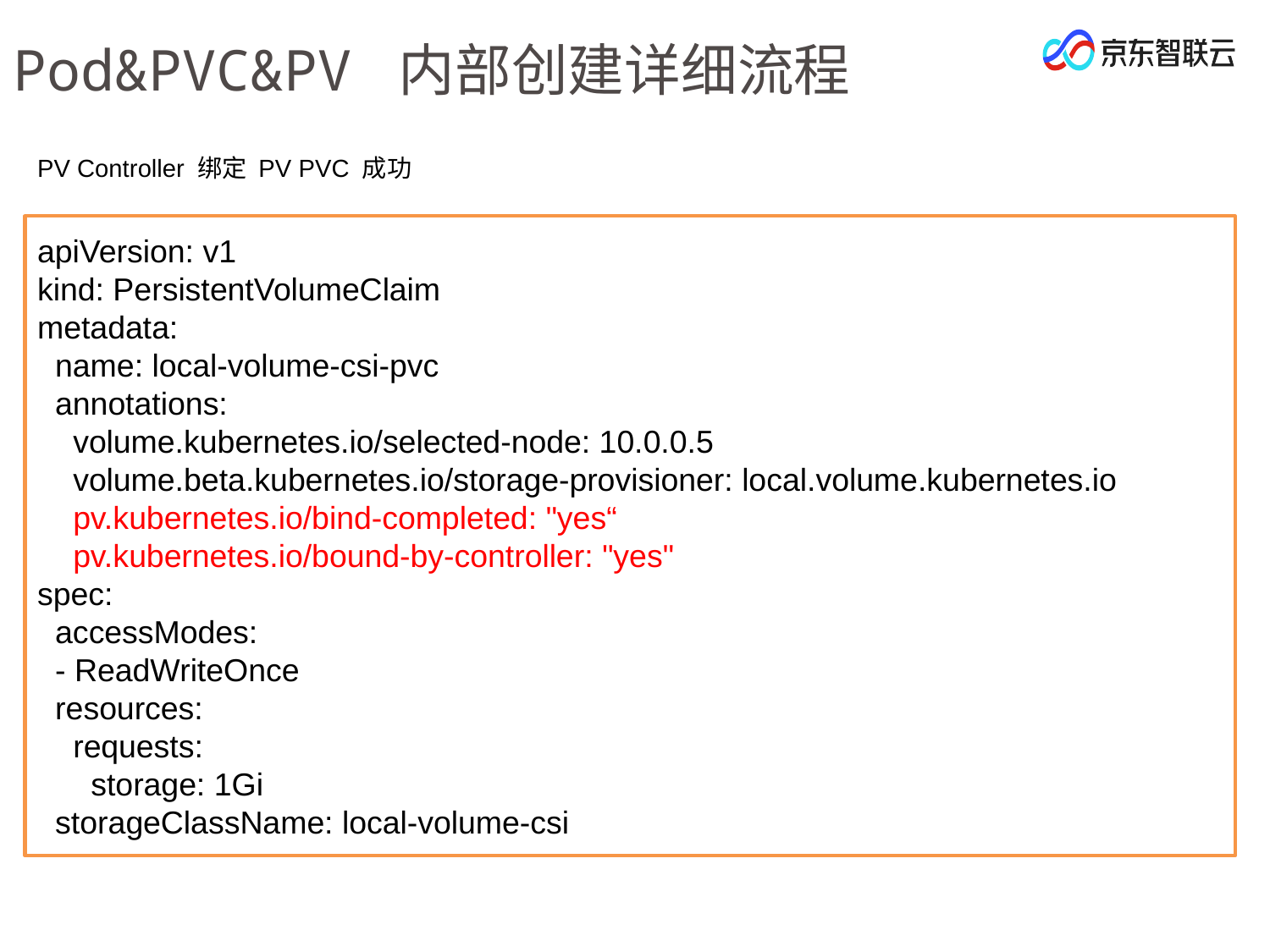

Pod&PVC&PV 内部创建详细流程
PV Controller 绑定 PV PVC 成功
apiVersion: v1
kind: PersistentVolumeClaim
metadata:
  name: local-volume-csi-pvc
  annotations:
    volume.kubernetes.io/selected-node: 10.0.0.5
    volume.beta.kubernetes.io/storage-provisioner: local.volume.kubernetes.io
    pv.kubernetes.io/bind-completed: "yes“
    pv.kubernetes.io/bound-by-controller: "yes"
spec:
  accessModes:
  - ReadWriteOnce
  resources:
    requests:
      storage: 1Gi
  storageClassName: local-volume-csi